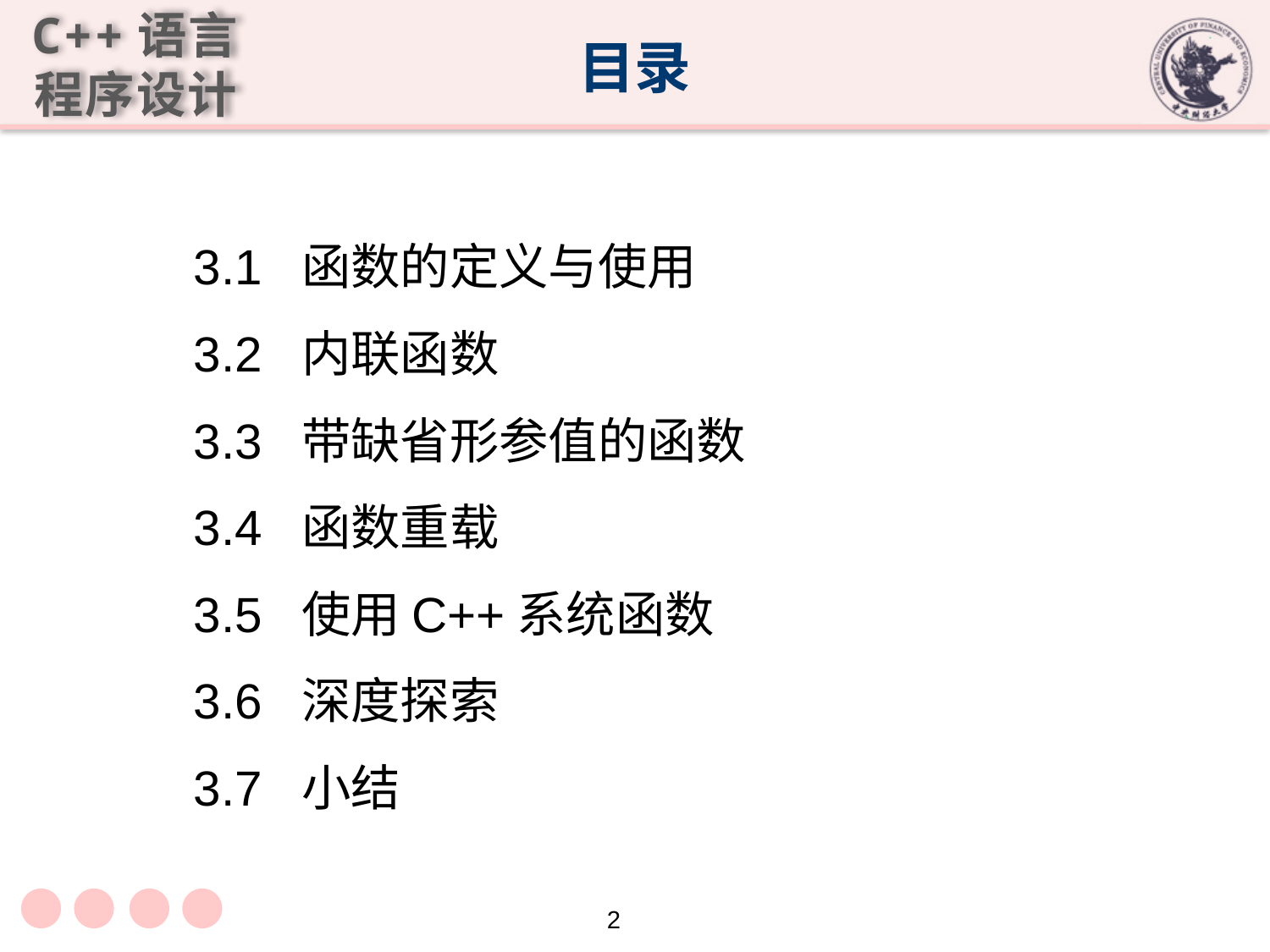

# 目录
3.1  函数的定义与使用
3.2  内联函数
3.3  带缺省形参值的函数
3.4  函数重载
3.5  使用C++系统函数
3.6  深度探索
3.7  小结
2